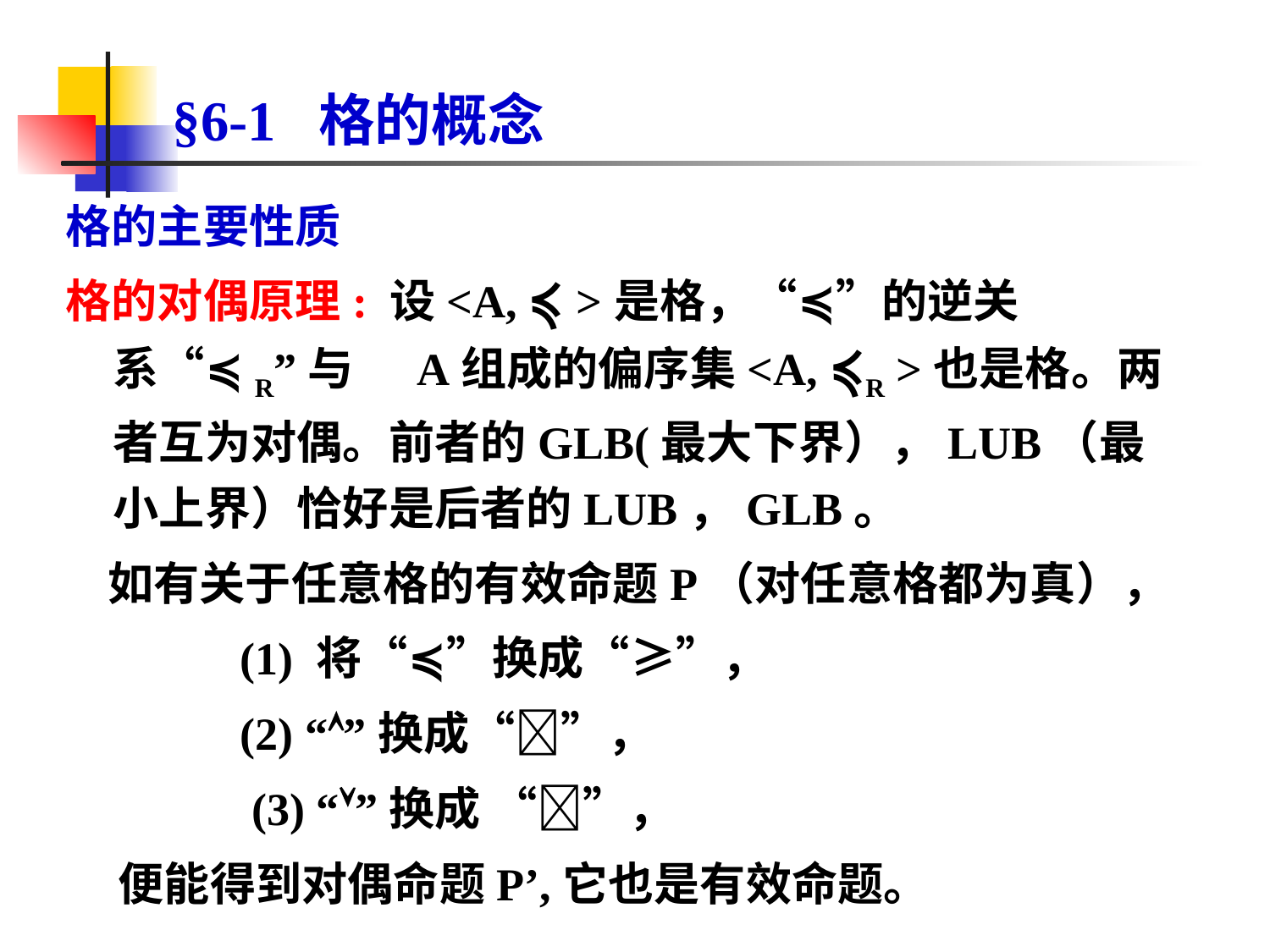

# §6-1  格的概念
格的主要性质
格的对偶原理: 设<A, ≼ >是格，“≼”的逆关系“≼R”与     A组成的偏序集<A, ≼R >也是格。两者互为对偶。前者的GLB(最大下界），LUB（最小上界）恰好是后者的LUB，GLB。
   如有关于任意格的有效命题P（对任意格都为真），
		(1) 将“≼”换成“≥”，
		(2) “∧”换成“∨”，
		 (3) “∨”换成 “∧”，
    便能得到对偶命题P’,它也是有效命题。
16